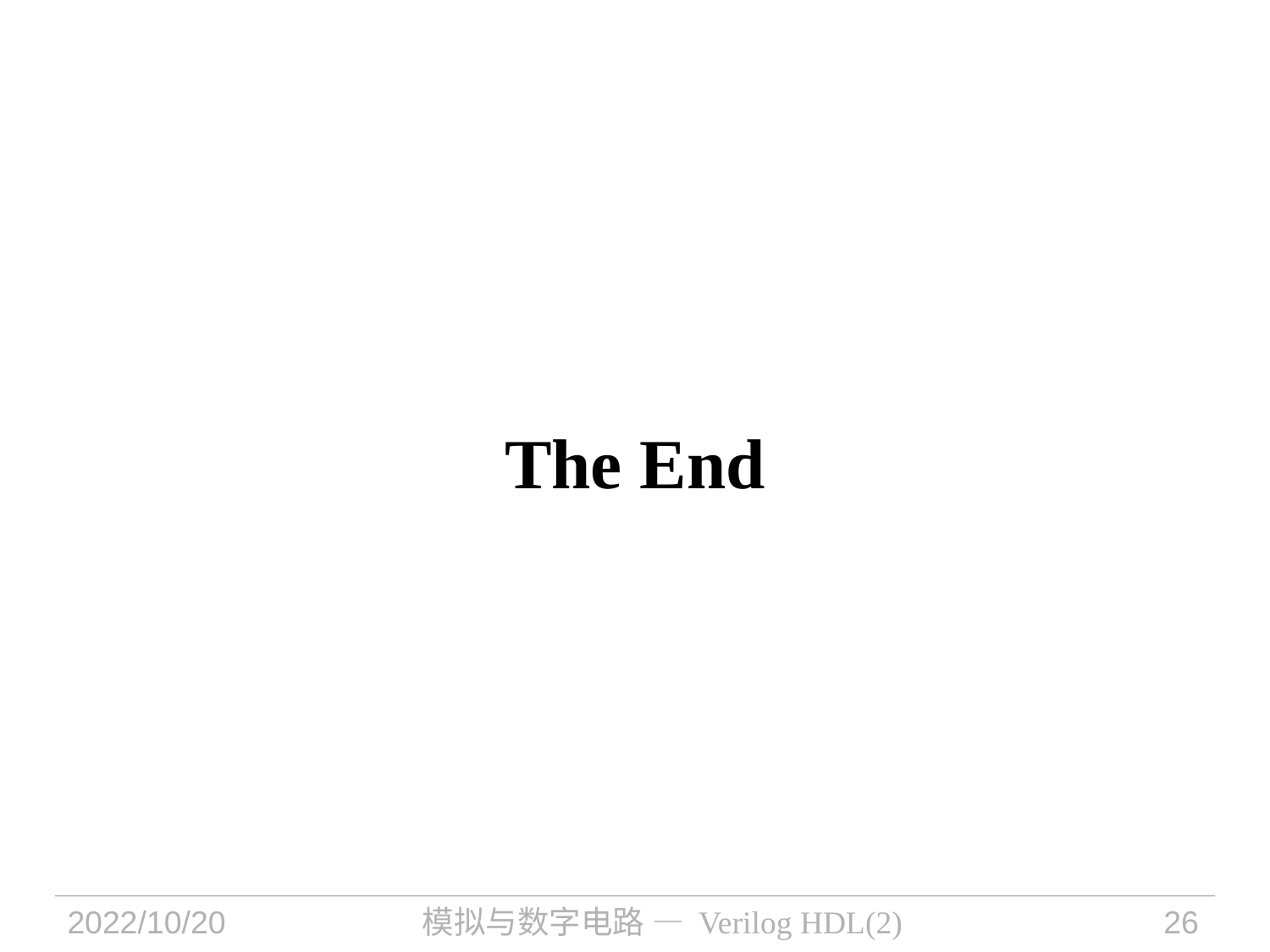

The End
2022/10/20
模拟与数字电路 — Verilog HDL(2)
26